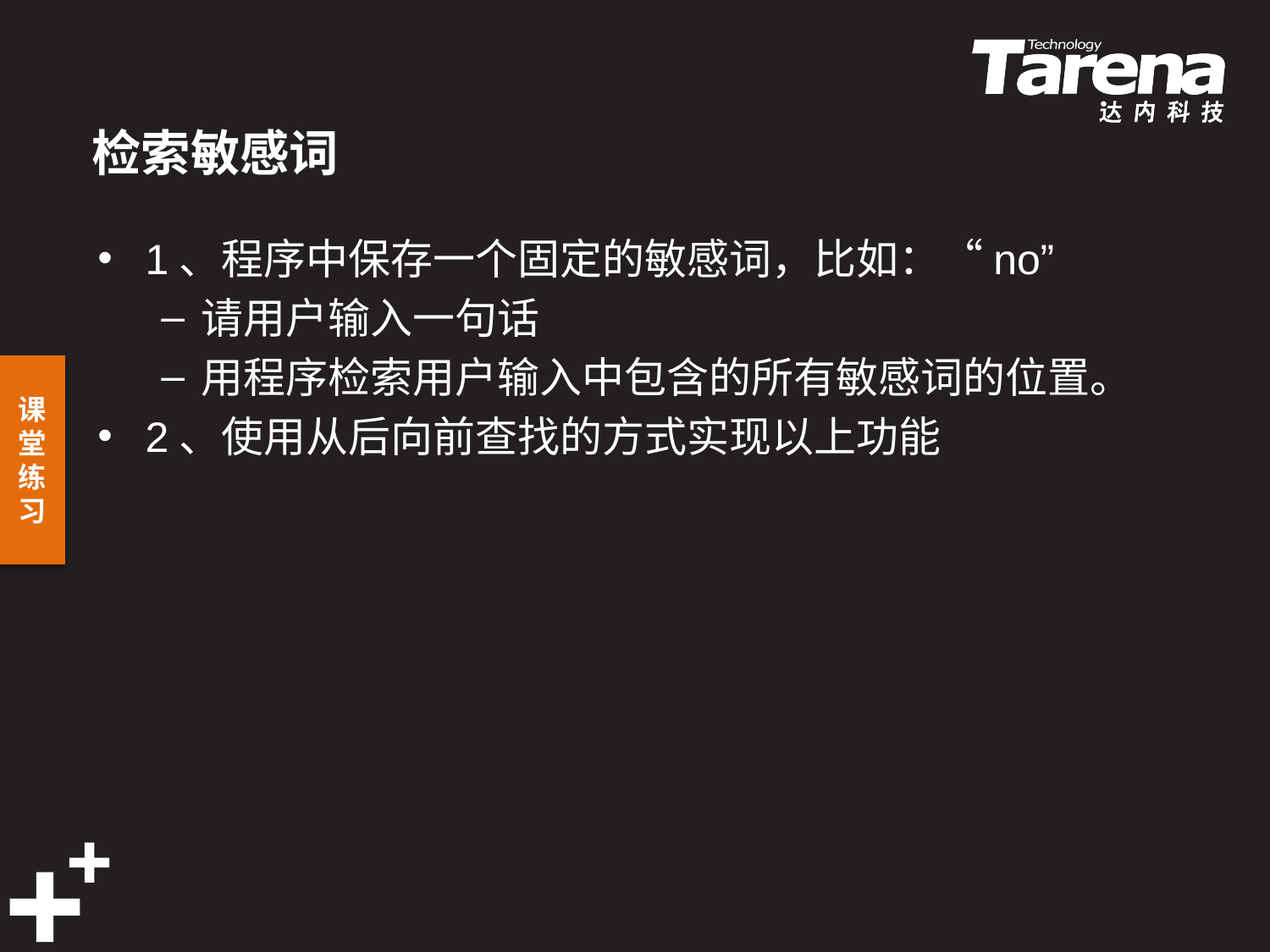

# 检索敏感词
1、程序中保存一个固定的敏感词，比如：“no”
请用户输入一句话
用程序检索用户输入中包含的所有敏感词的位置。
2、使用从后向前查找的方式实现以上功能